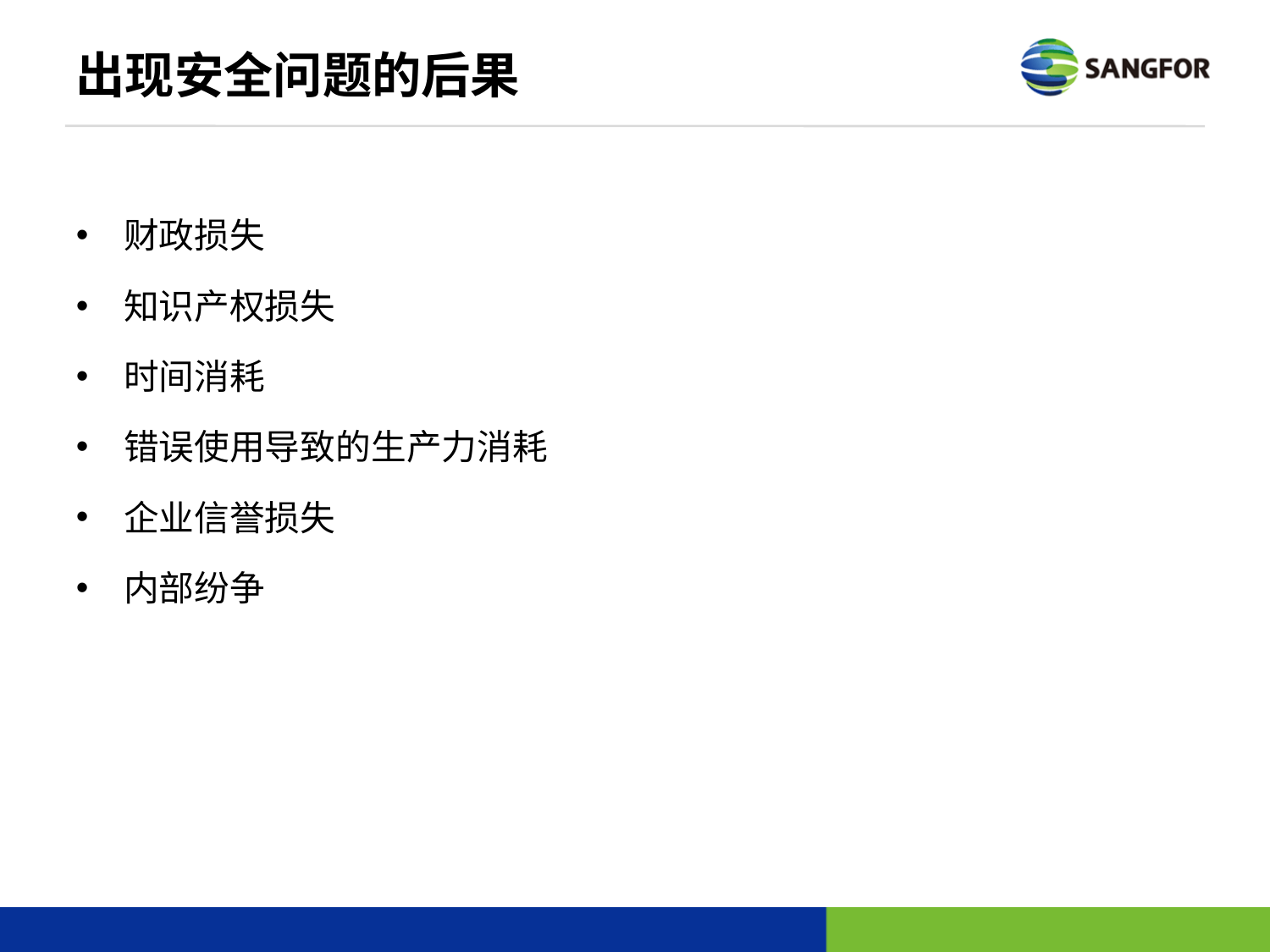

# 出现安全问题的后果
财政损失
知识产权损失
时间消耗
错误使用导致的生产力消耗
企业信誉损失
内部纷争